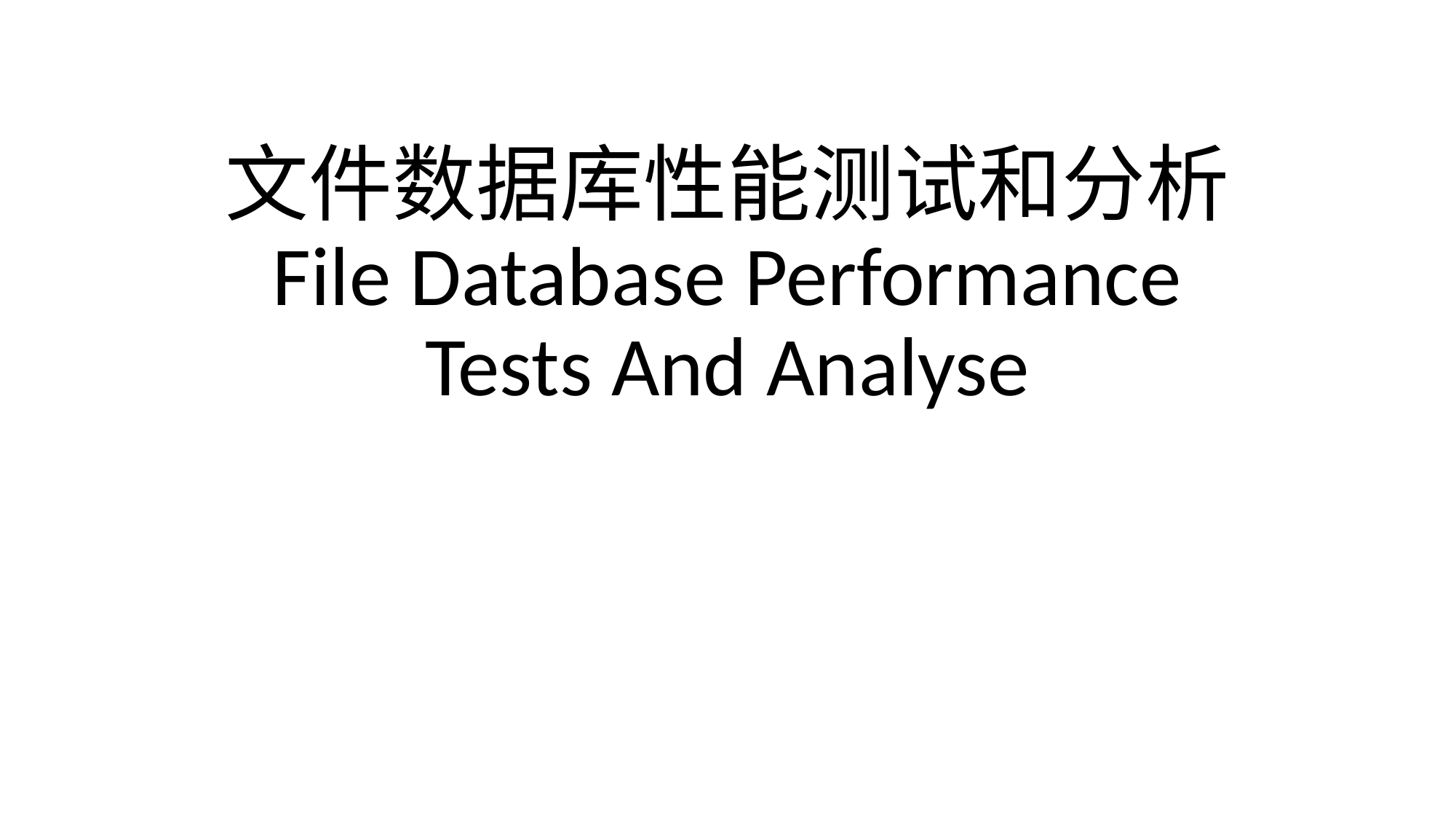

# 文件数据库性能测试和分析 File Database Performance Tests And Analyse